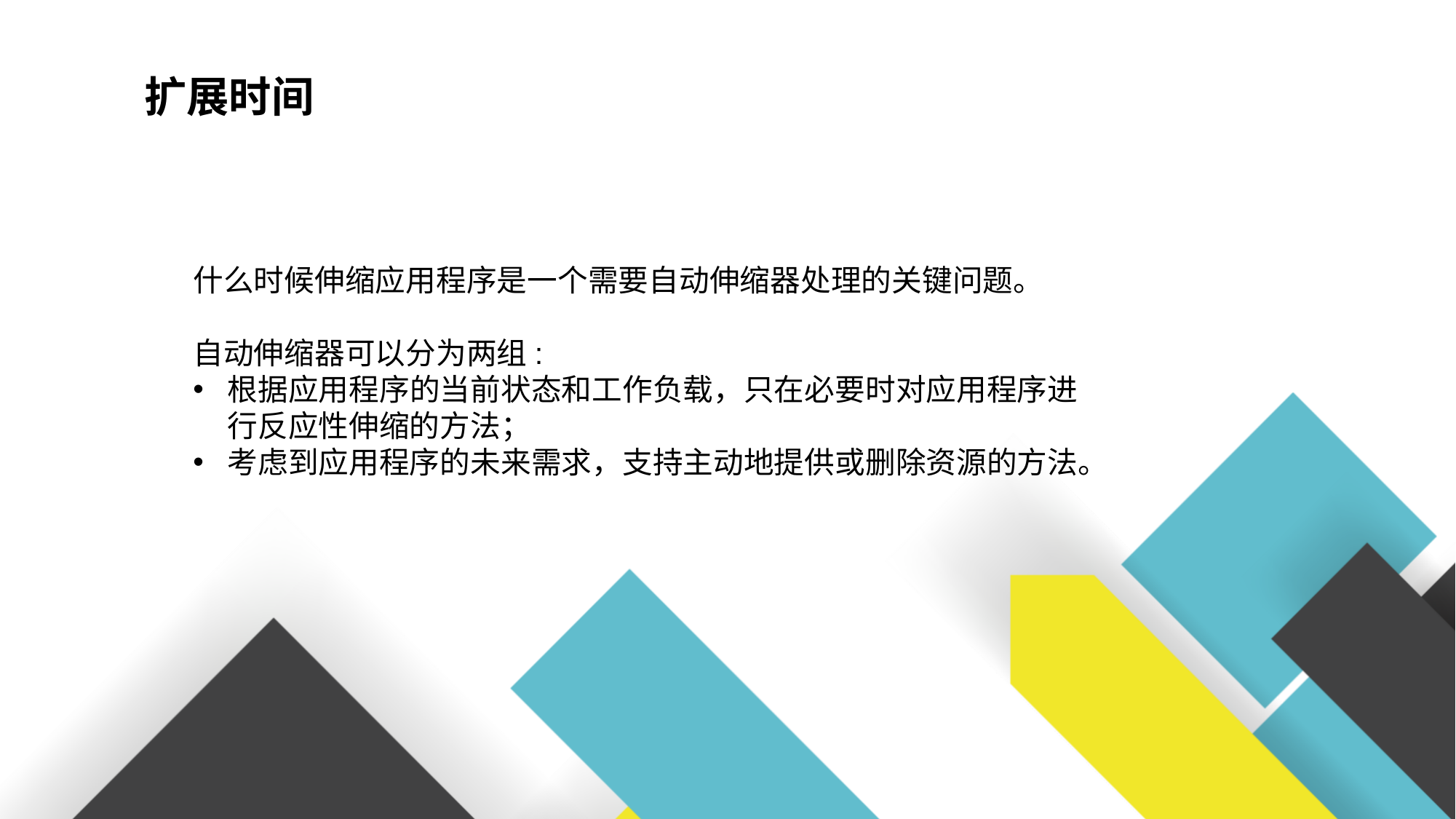

扩展时间
什么时候伸缩应用程序是一个需要自动伸缩器处理的关键问题。

自动伸缩器可以分为两组:
根据应用程序的当前状态和工作负载，只在必要时对应用程序进行反应性伸缩的方法；
考虑到应用程序的未来需求，支持主动地提供或删除资源的方法。